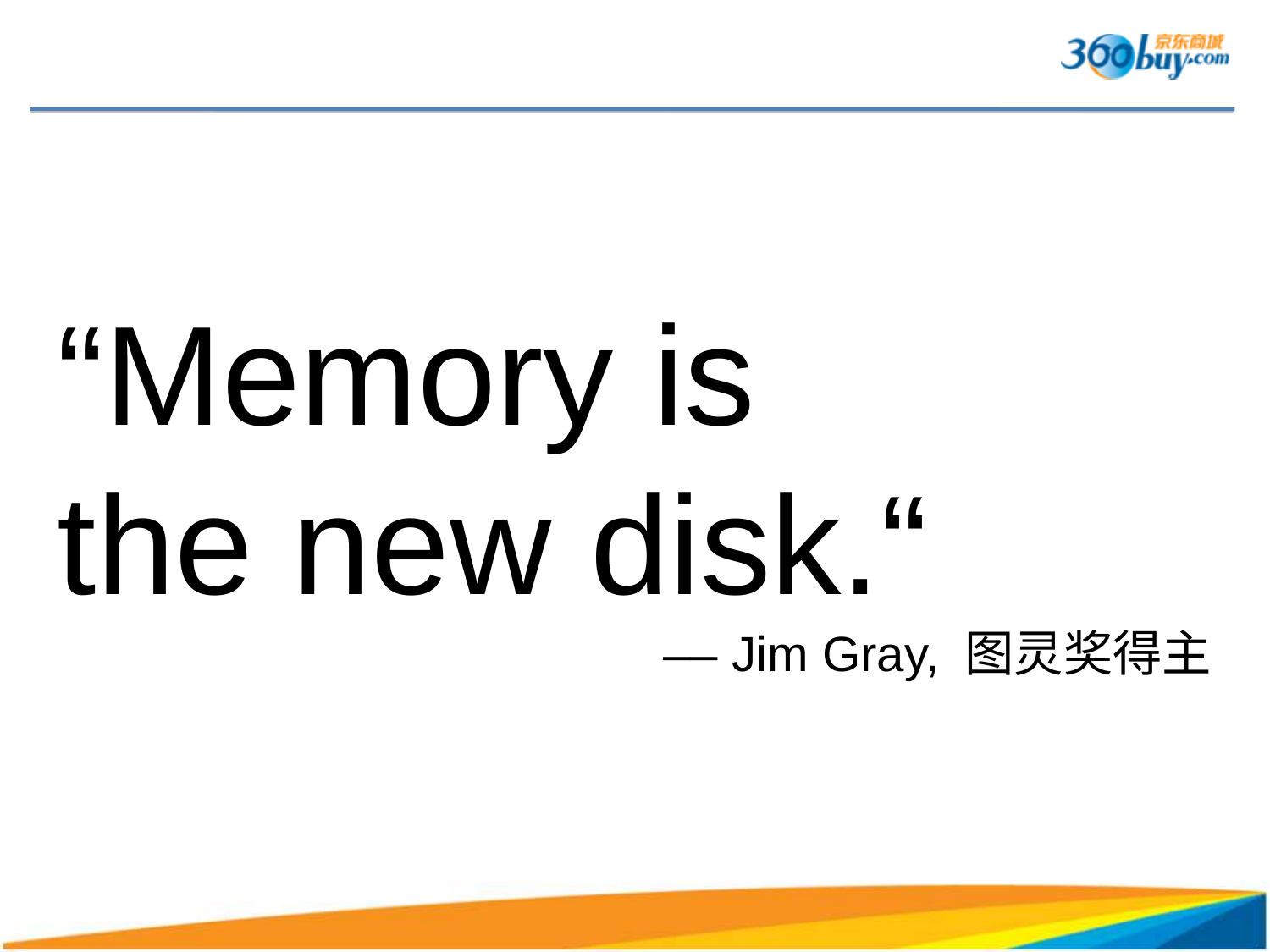

“Memory is
the new disk.“
–– Jim Gray, 图灵奖得主